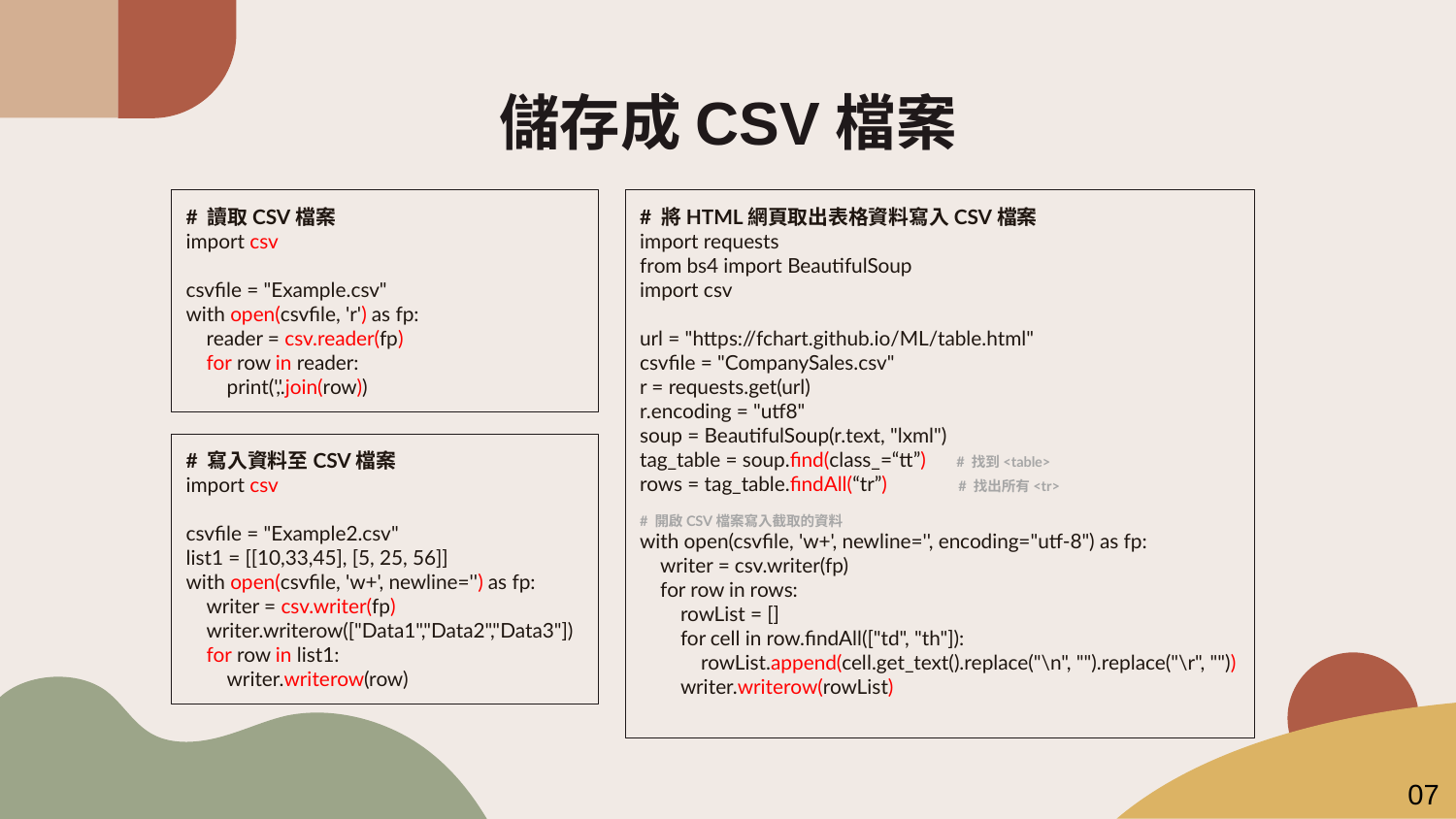

# 儲存成CSV檔案
# 讀取CSV檔案
import csv

csvfile = "Example.csv"
with open(csvfile, 'r') as fp:
    reader = csv.reader(fp)
    for row in reader:
        print(','.join(row))
# 將HTML網頁取出表格資料寫入CSV檔案
import requests
from bs4 import BeautifulSoup
import csv

url = "https://fchart.github.io/ML/table.html"
csvfile = "CompanySales.csv"
r = requests.get(url)
r.encoding = "utf8"
soup = BeautifulSoup(r.text, "lxml")
tag_table = soup.find(class_=“tt”)      # 找到<table>
rows = tag_table.findAll(“tr”)              # 找出所有<tr>

# 開啟CSV檔案寫入截取的資料
with open(csvfile, 'w+', newline='', encoding="utf-8") as fp:
    writer = csv.writer(fp)
    for row in rows:
        rowList = []
        for cell in row.findAll(["td", "th"]):
            rowList.append(cell.get_text().replace("\n", "").replace("\r", ""))
        writer.writerow(rowList)
# 寫入資料至CSV檔案
import csv

csvfile = "Example2.csv"
list1 = [[10,33,45], [5, 25, 56]]
with open(csvfile, 'w+', newline='') as fp:
    writer = csv.writer(fp)
    writer.writerow(["Data1","Data2","Data3"])
    for row in list1:
        writer.writerow(row)
07